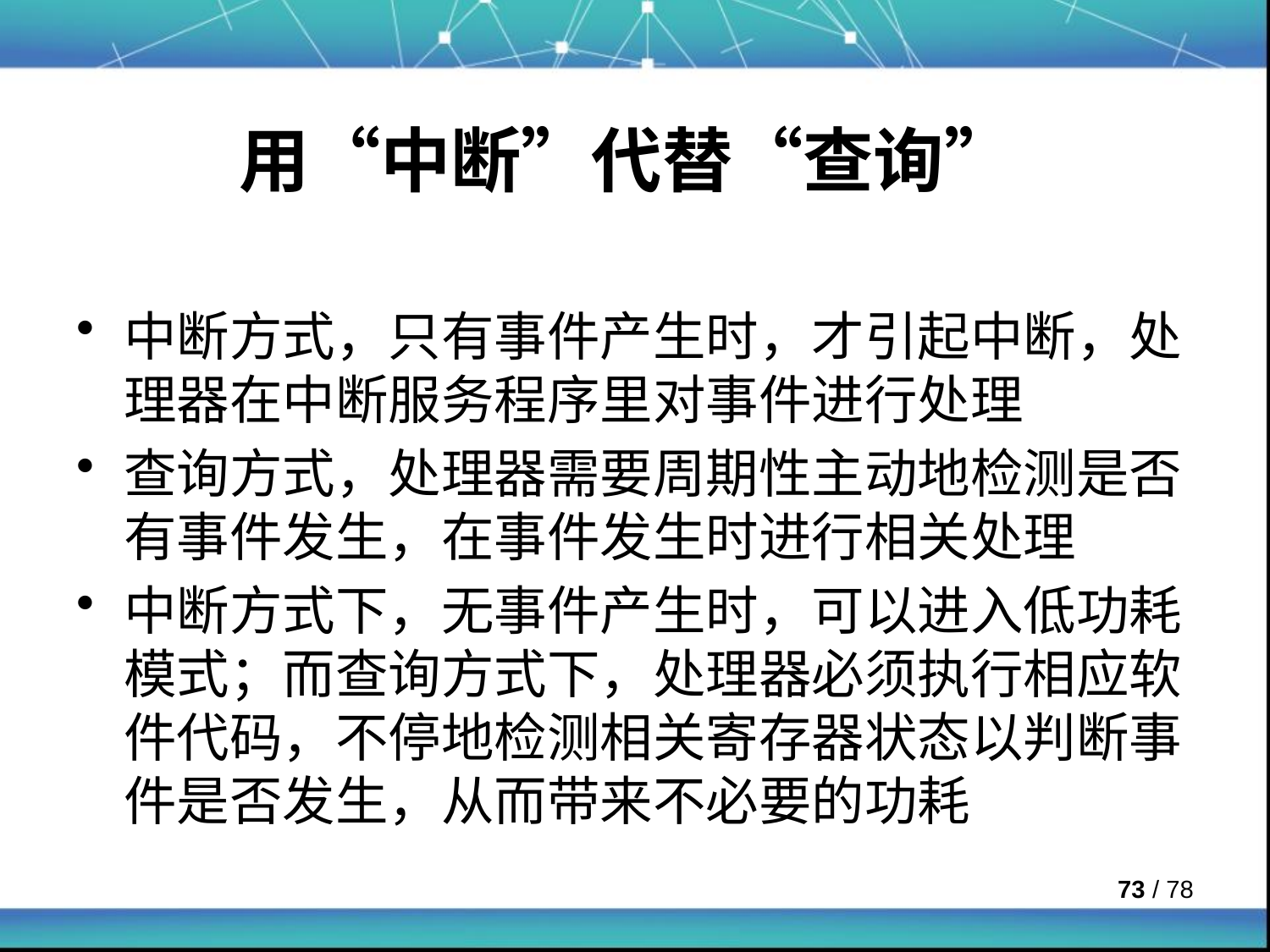

# 用“中断”代替“查询”
中断方式，只有事件产生时，才引起中断，处理器在中断服务程序里对事件进行处理
查询方式，处理器需要周期性主动地检测是否有事件发生，在事件发生时进行相关处理
中断方式下，无事件产生时，可以进入低功耗模式；而查询方式下，处理器必须执行相应软件代码，不停地检测相关寄存器状态以判断事件是否发生，从而带来不必要的功耗
73 / 78